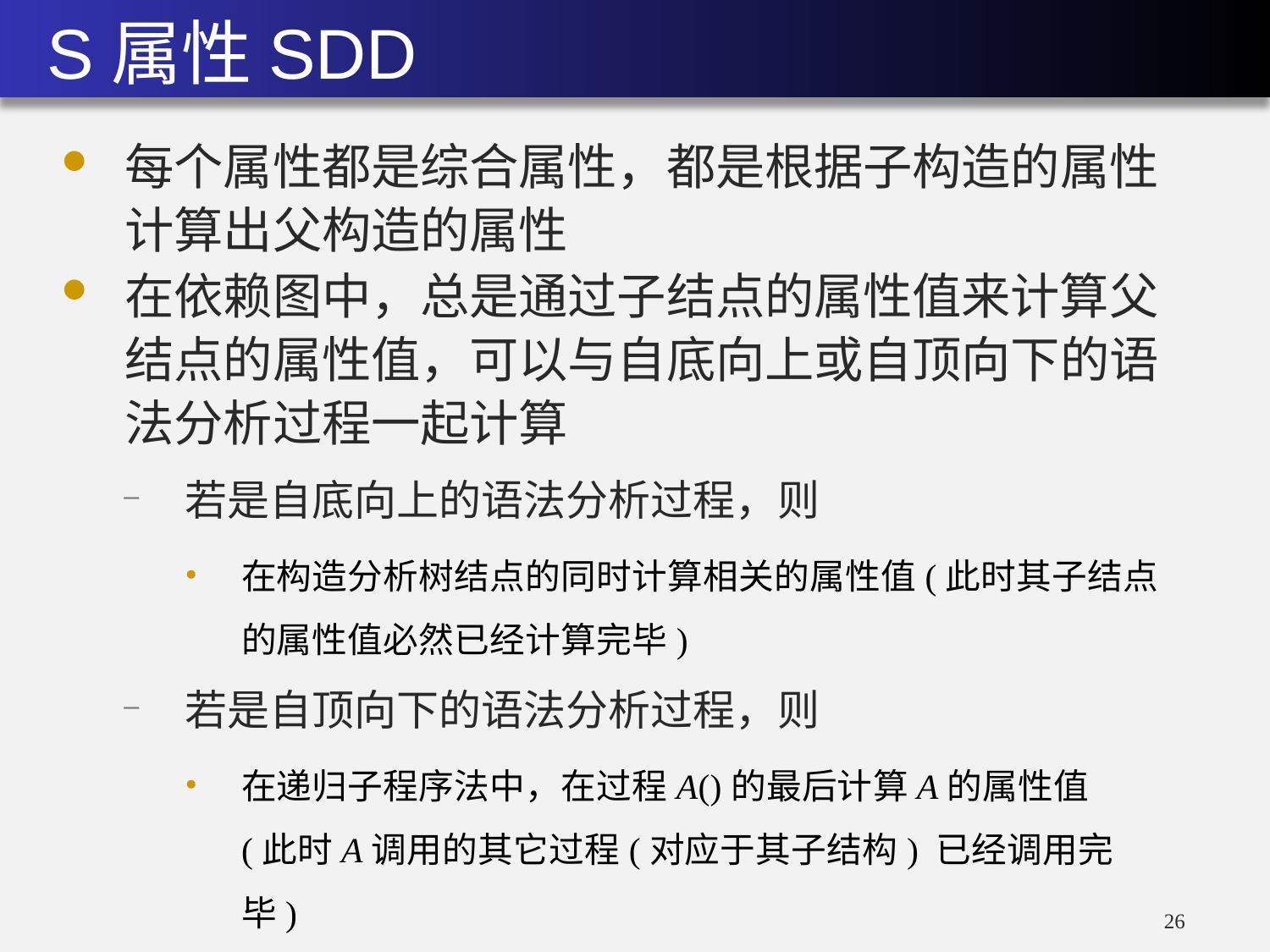

S属性SDD
每个属性都是综合属性，都是根据子构造的属性 计算出父构造的属性
在依赖图中，总是通过子结点的属性值来计算父 结点的属性值，可以与自底向上或自顶向下的语 法分析过程一起计算
若是自底向上的语法分析过程，则
在构造分析树结点的同时计算相关的属性值(此时其子结点的属性值必然已经计算完毕)
若是自顶向下的语法分析过程，则
在递归子程序法中，在过程A()的最后计算A的属性值 (此时A调用的其它过程(对应于其子结构) 已经调用完毕)
26